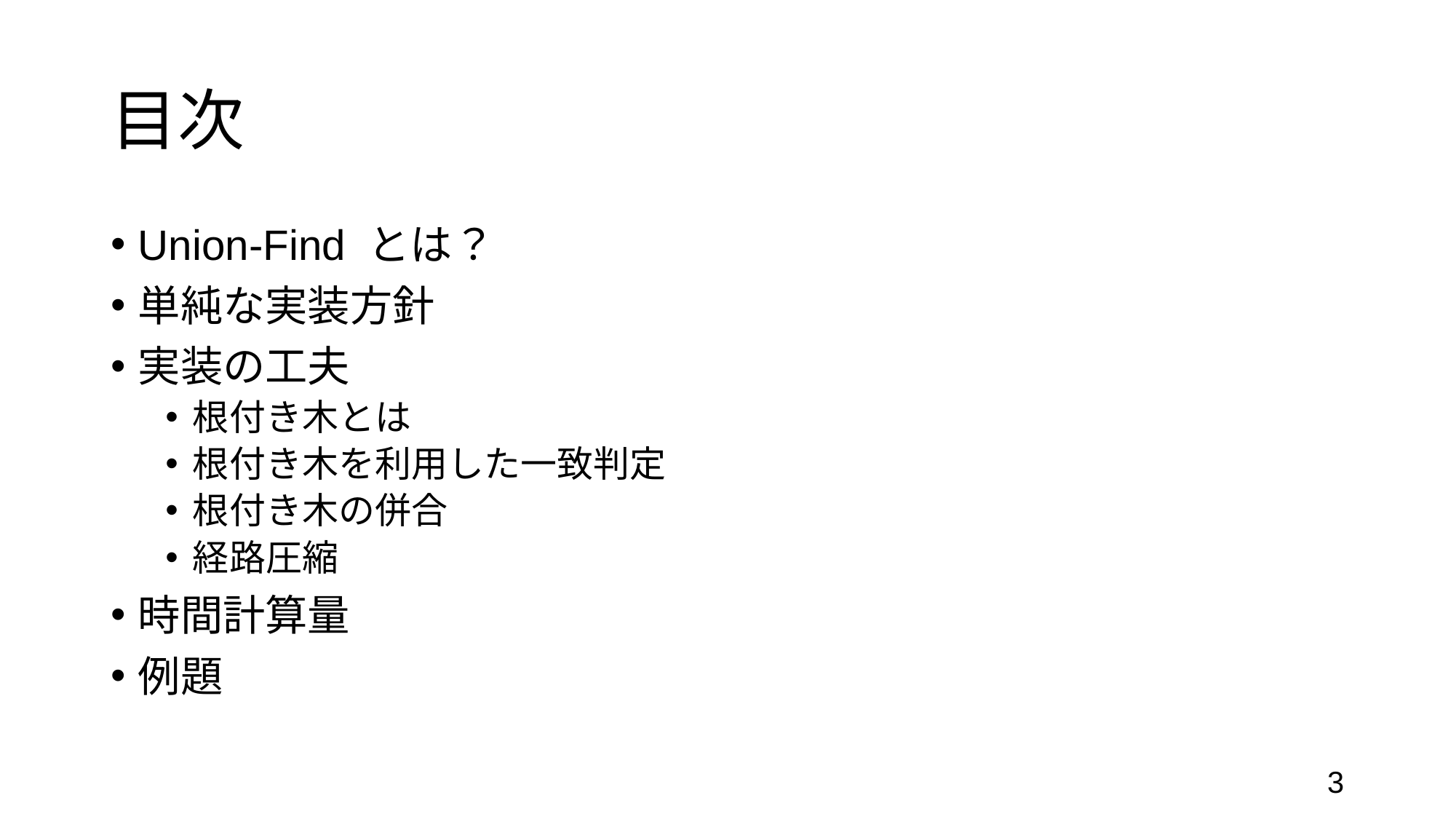

# 目次
Union-Find とは？
単純な実装方針
実装の工夫
根付き木とは
根付き木を利用した一致判定
根付き木の併合
経路圧縮
時間計算量
例題

3